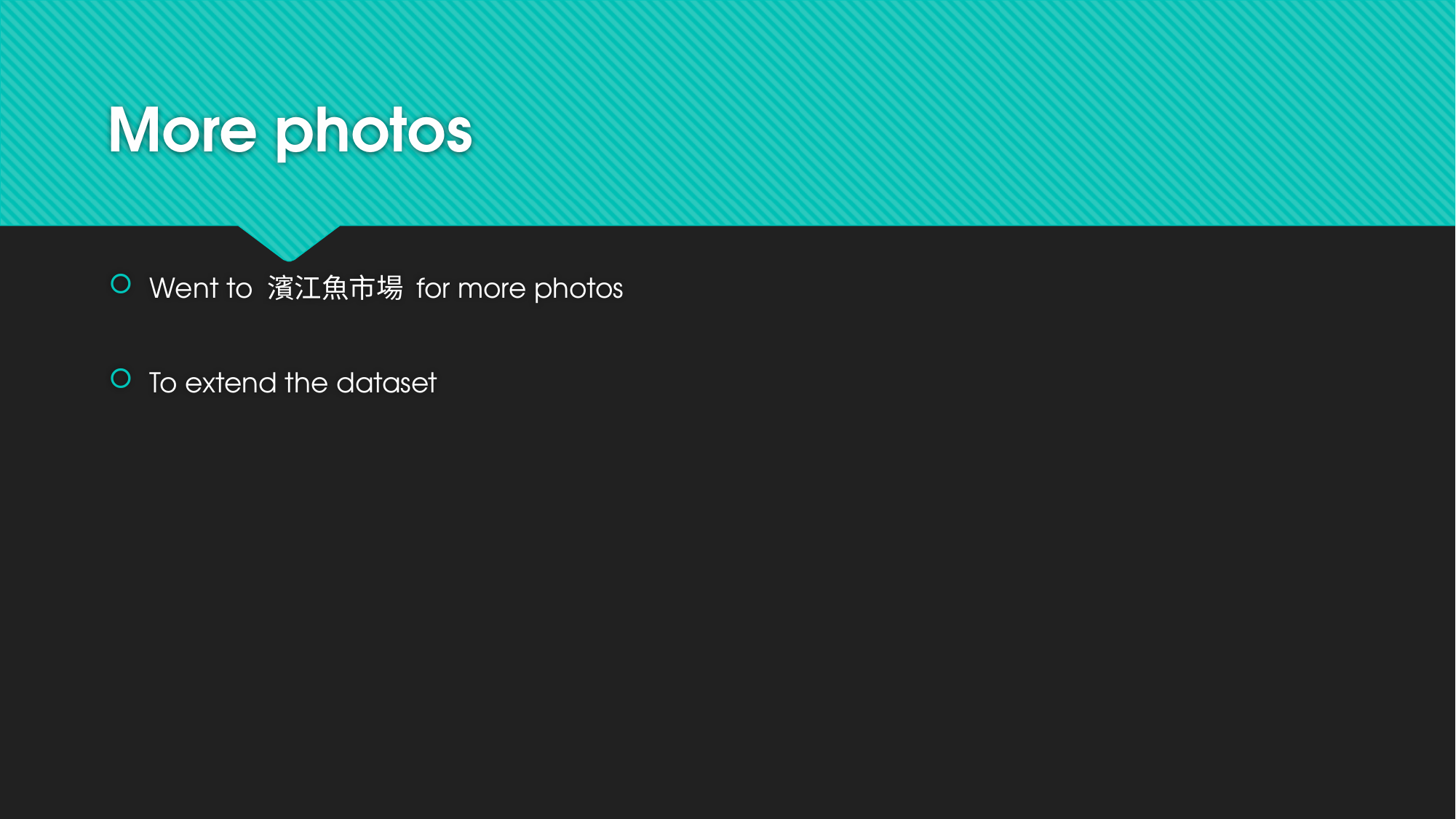

# More photos
Went to 濱江魚市場 for more photos

To extend the dataset